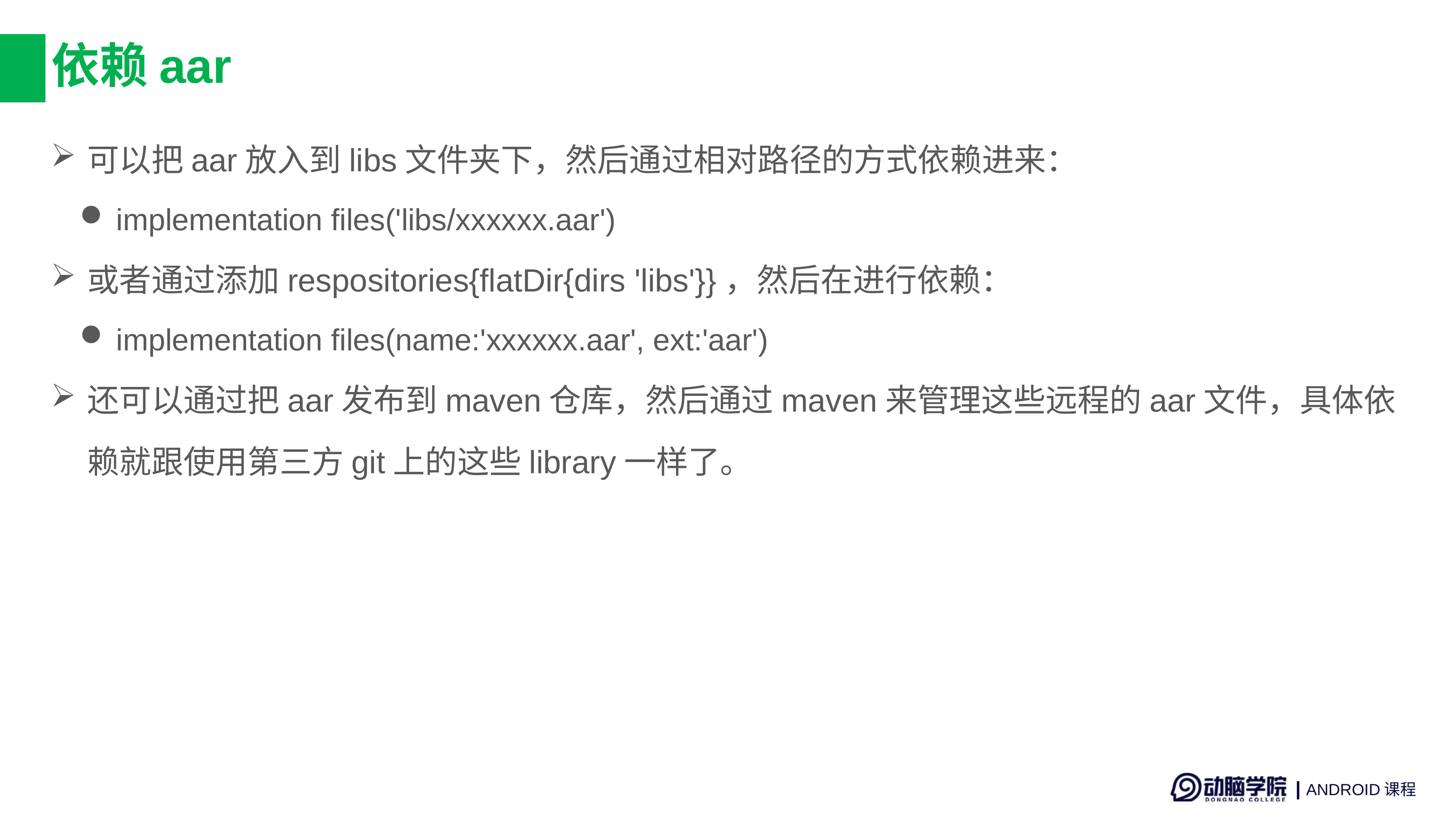

# 依赖aar
可以把aar放入到libs文件夹下，然后通过相对路径的方式依赖进来：
implementation files('libs/xxxxxx.aar')
或者通过添加respositories{flatDir{dirs 'libs'}}，然后在进行依赖：
implementation files(name:'xxxxxx.aar', ext:'aar')
还可以通过把aar发布到maven仓库，然后通过maven来管理这些远程的aar文件，具体依赖就跟使用第三方git上的这些library一样了。